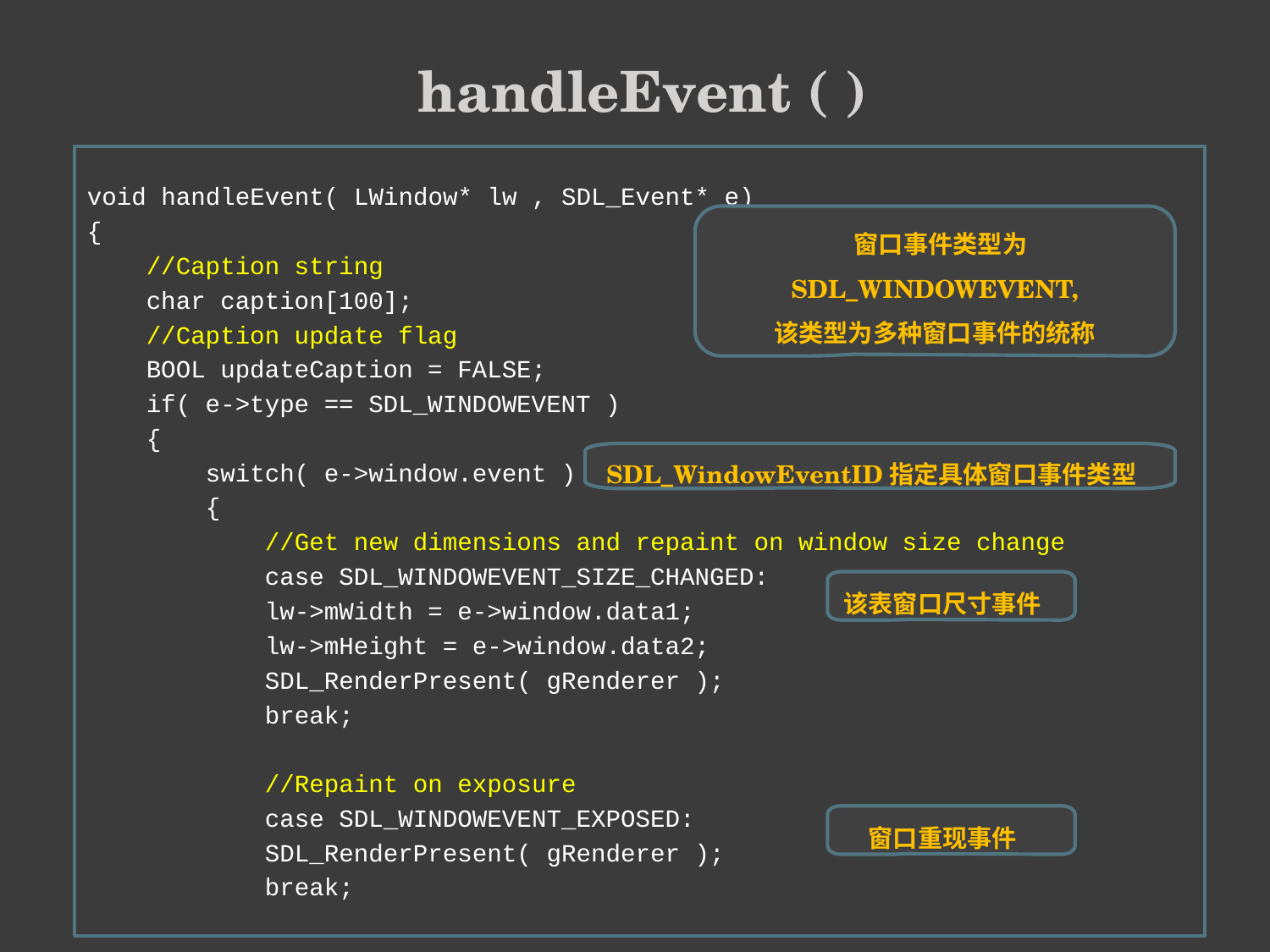

handleEvent ( )
void handleEvent( LWindow* lw , SDL_Event* e)
{
    //Caption string
    char caption[100];
    //Caption update flag
    BOOL updateCaption = FALSE;
    if( e->type == SDL_WINDOWEVENT )
    {
        switch( e->window.event )
        {
            //Get new dimensions and repaint on window size change
            case SDL_WINDOWEVENT_SIZE_CHANGED:
            lw->mWidth = e->window.data1;
            lw->mHeight = e->window.data2;
            SDL_RenderPresent( gRenderer );
            break;

            //Repaint on exposure
            case SDL_WINDOWEVENT_EXPOSED:
            SDL_RenderPresent( gRenderer );
            break;
  窗口事件类型为SDL_WINDOWEVENT,
该类型为多种窗口事件的统称
SDL_WindowEventID指定具体窗口事件类型
该表窗口尺寸事件
窗口重现事件